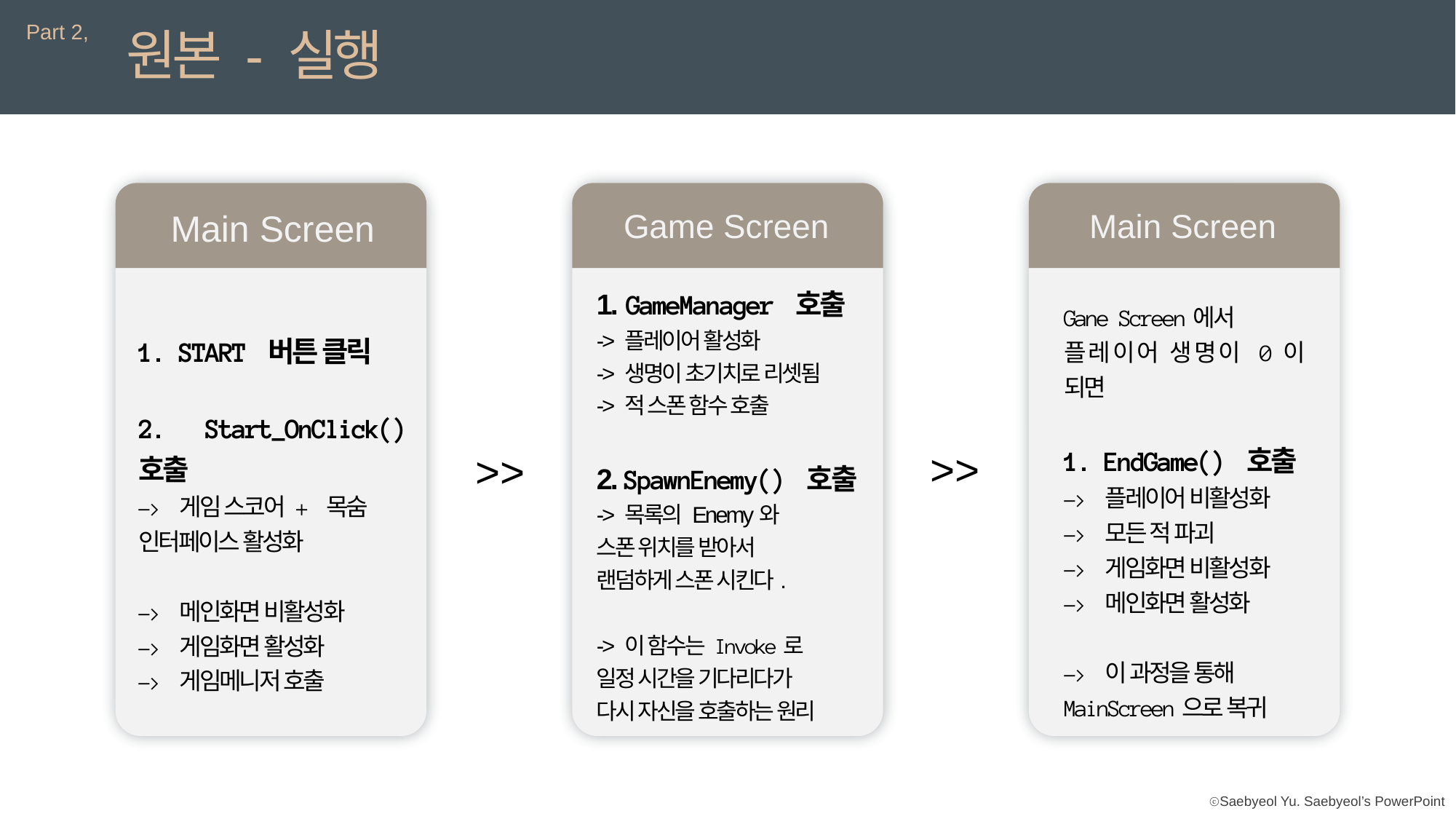

Part 2,
원본 - 실행

Main Screen
Game Screen
Main Screen
1. GameManager 호출
-> 플레이어 활성화
-> 생명이 초기치로 리셋됨
-> 적 스폰 함수 호출

2. SpawnEnemy() 호출
-> 목록의 Enemy와
스폰 위치를 받아서
랜덤하게 스폰 시킨다.

-> 이 함수는 Invoke로
일정 시간을 기다리다가
다시 자신을 호출하는 원리
Gane Screen에서
플레이어 생명이 0이 되면

1. EndGame() 호출
-> 플레이어 비활성화
-> 모든 적 파괴
-> 게임화면 비활성화
-> 메인화면 활성화

-> 이 과정을 통해
MainScreen으로 복귀
1. START 버튼 클릭

2. Start_OnClick() 호출
-> 게임 스코어 + 목숨
인터페이스 활성화

-> 메인화면 비활성화
-> 게임화면 활성화
-> 게임메니저 호출
>>
>>